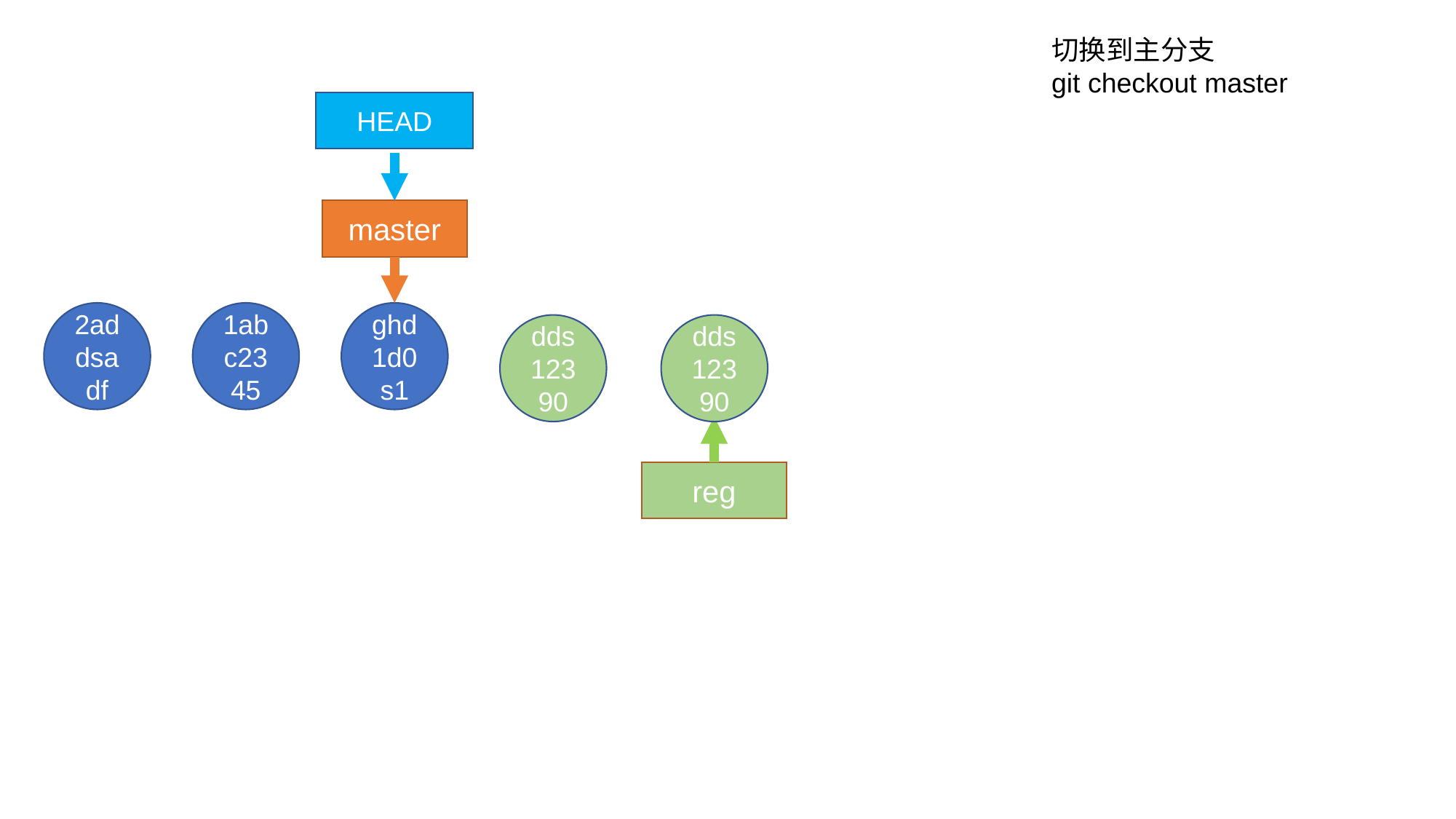

切换到主分支
git checkout master
HEAD
master
2addsadf
1abc2345
ghd1d0s1
dds12390
dds12390
reg